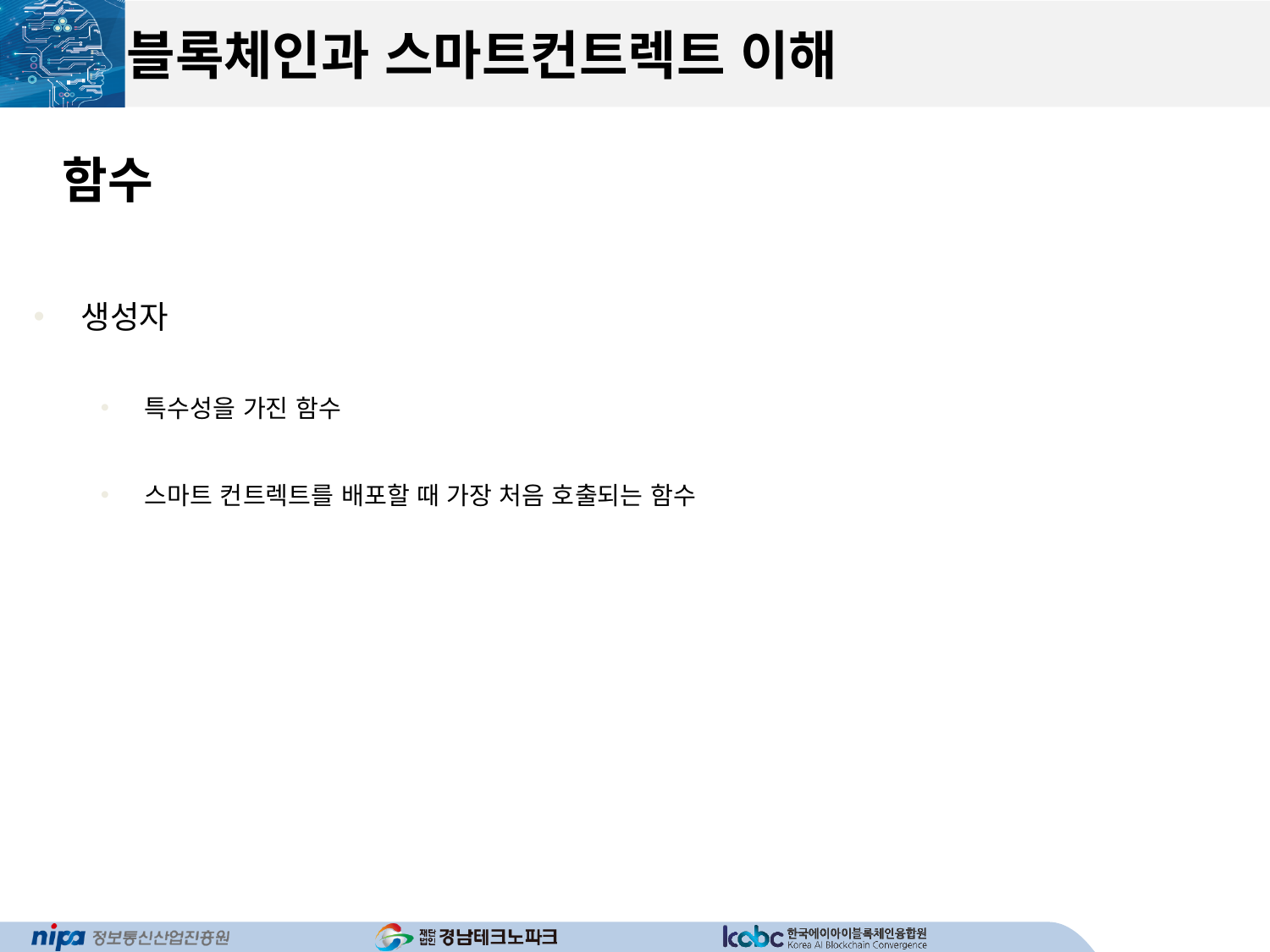

# 블록체인과 스마트컨트렉트 이해
함수
생성자
특수성을 가진 함수
스마트 컨트렉트를 배포할 때 가장 처음 호출되는 함수